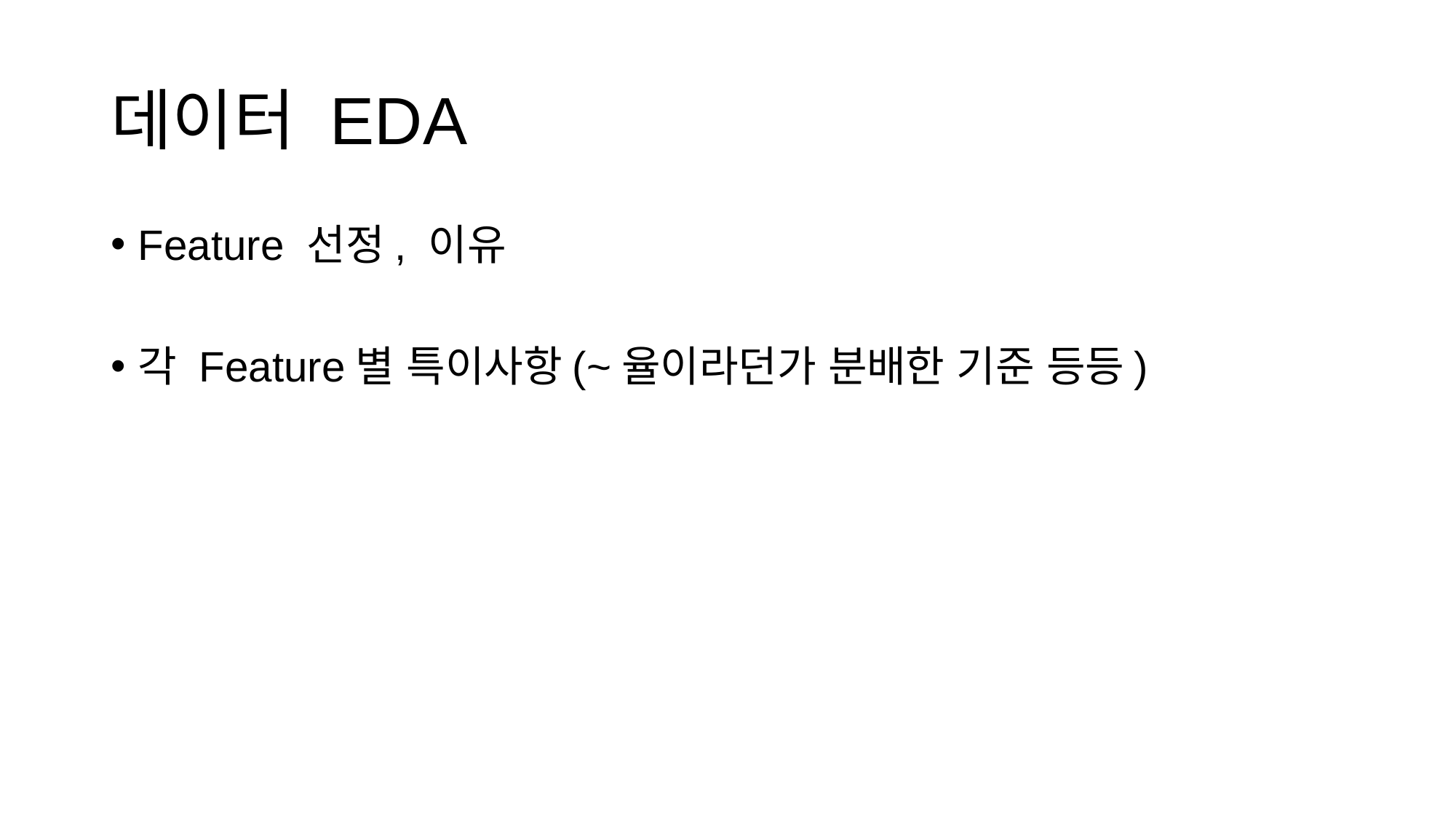

# 데이터 EDA
Feature 선정, 이유

각 Feature별 특이사항(~율이라던가 분배한 기준 등등)